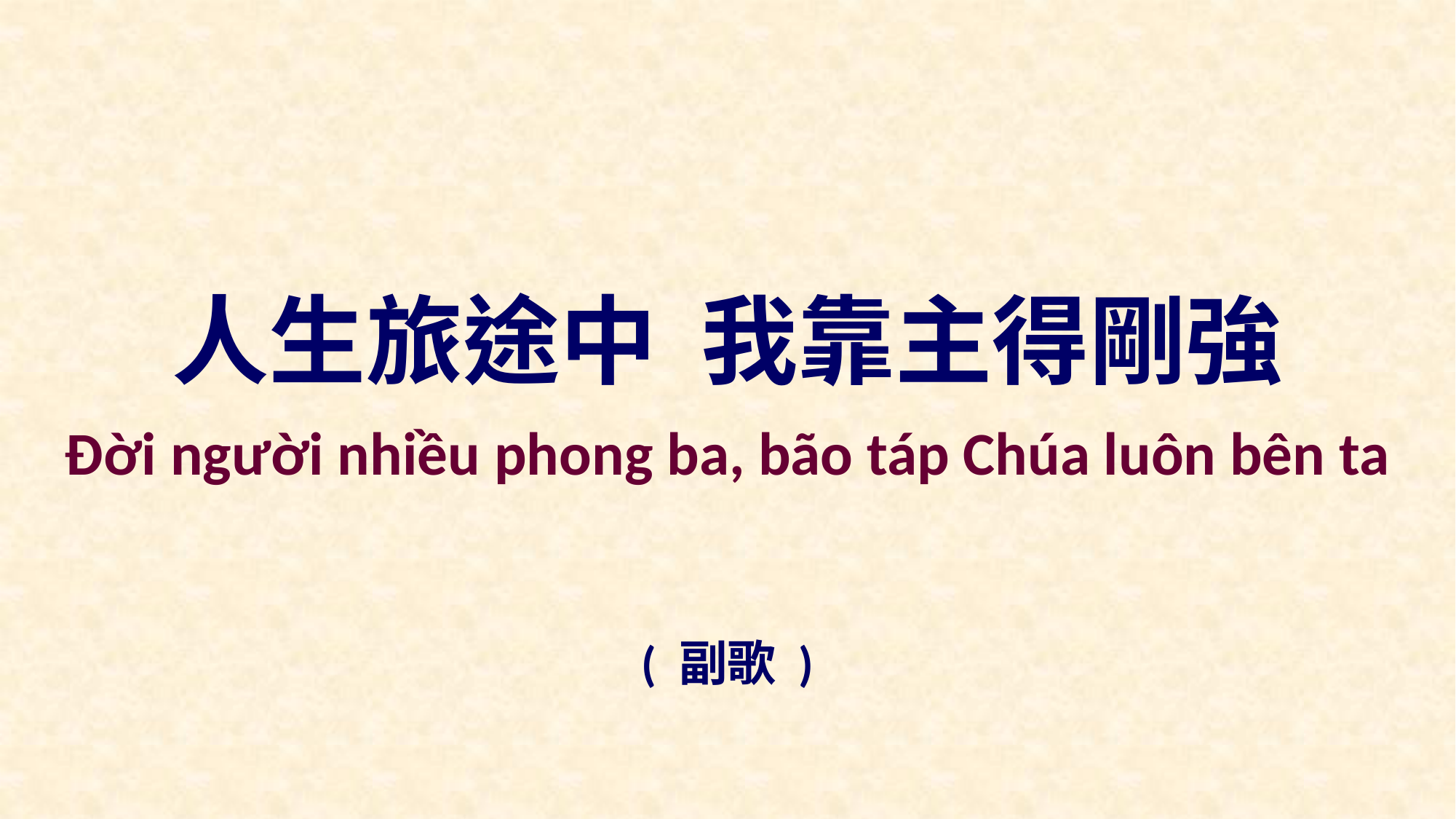

人生旅途中  我靠主得剛強
Đời người nhiều phong ba, bão táp Chúa luôn bên ta
( 副歌 )